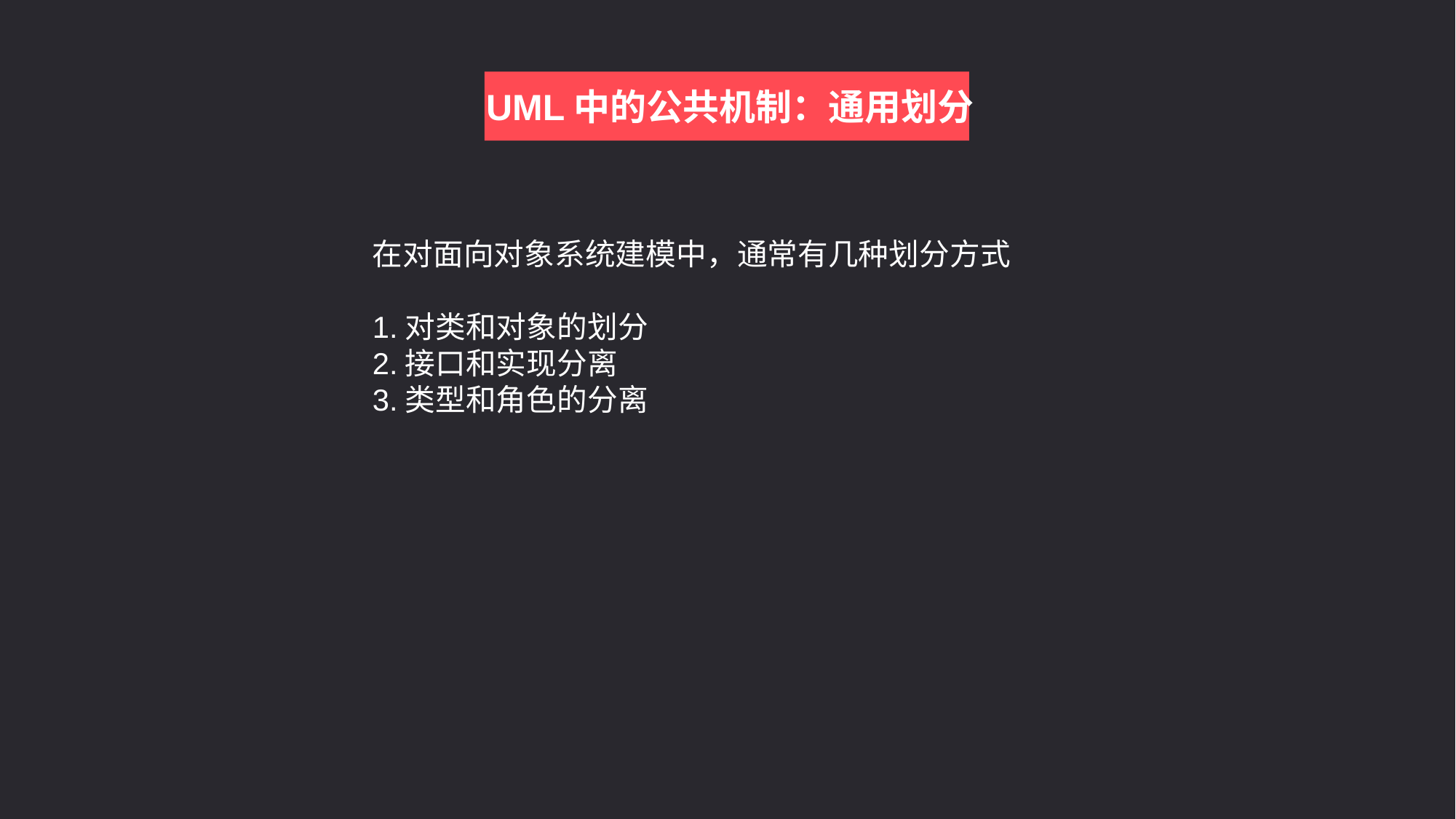

UML中的公共机制：通用划分
	在对面向对象系统建模中，通常有几种划分方式

	1.对类和对象的划分
	2.接口和实现分离
	3.类型和角色的分离